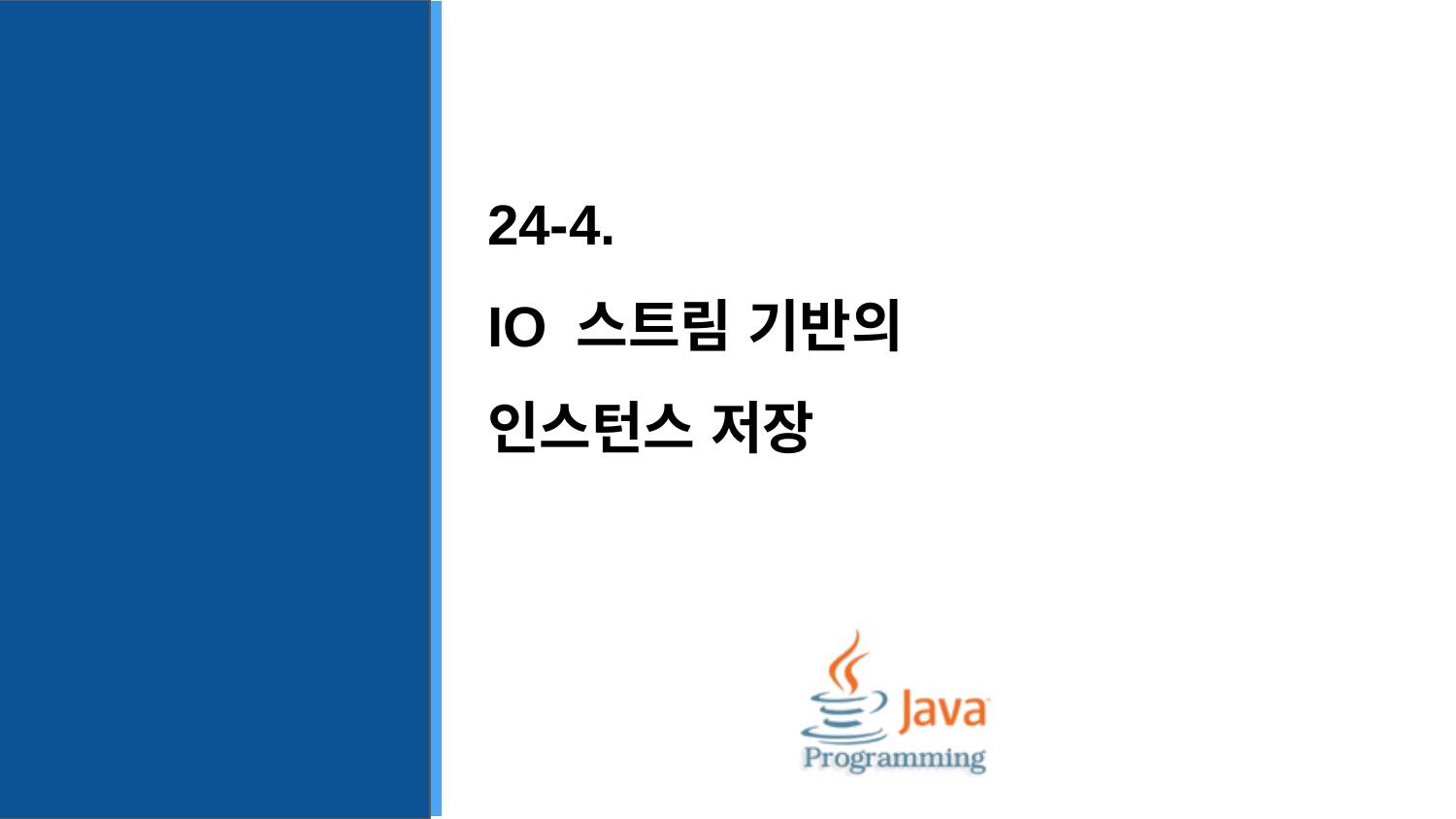

# 24-4.
IO 스트림 기반의
인스턴스 저장